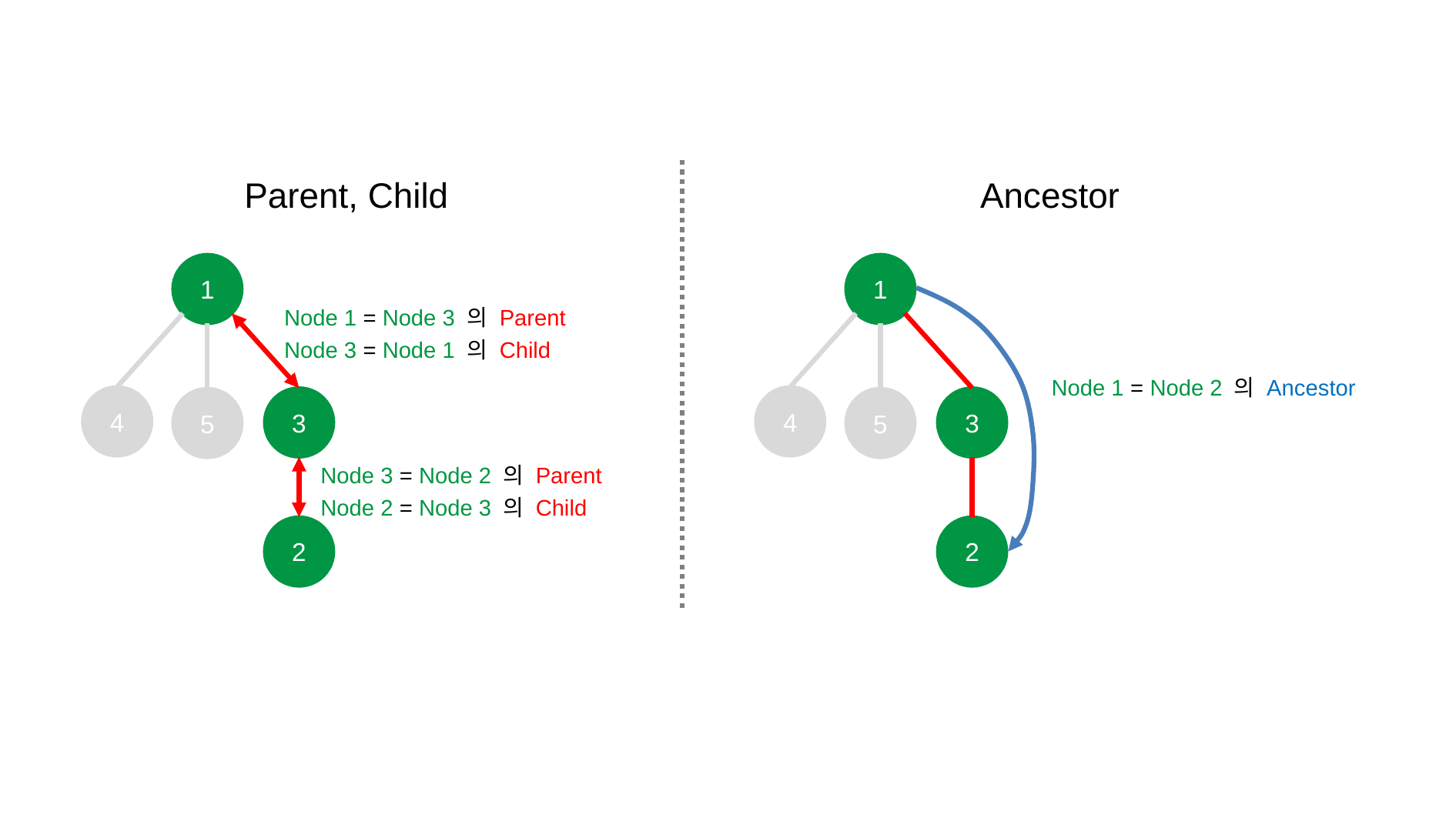

Parent, Child
Ancestor
1
1

Node 1 = Node 3 의 Parent
Node 3 = Node 1 의 Child
Node 1 = Node 2 의 Ancestor
4
4
3
3
5
5
Node 3 = Node 2 의 Parent
Node 2 = Node 3 의 Child
2
2